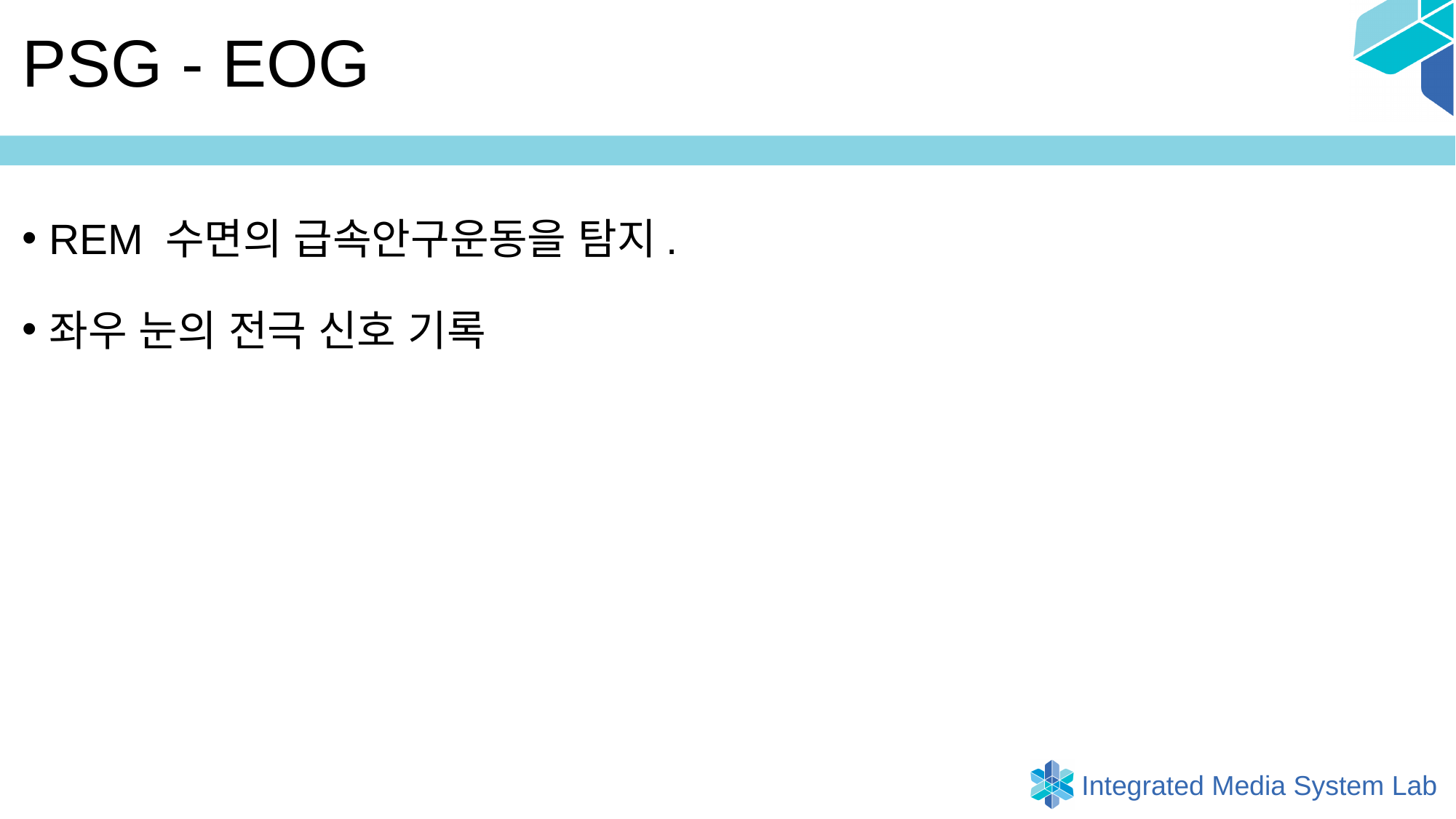

# PSG - EOG

REM 수면의 급속안구운동을 탐지.
좌우 눈의 전극 신호 기록